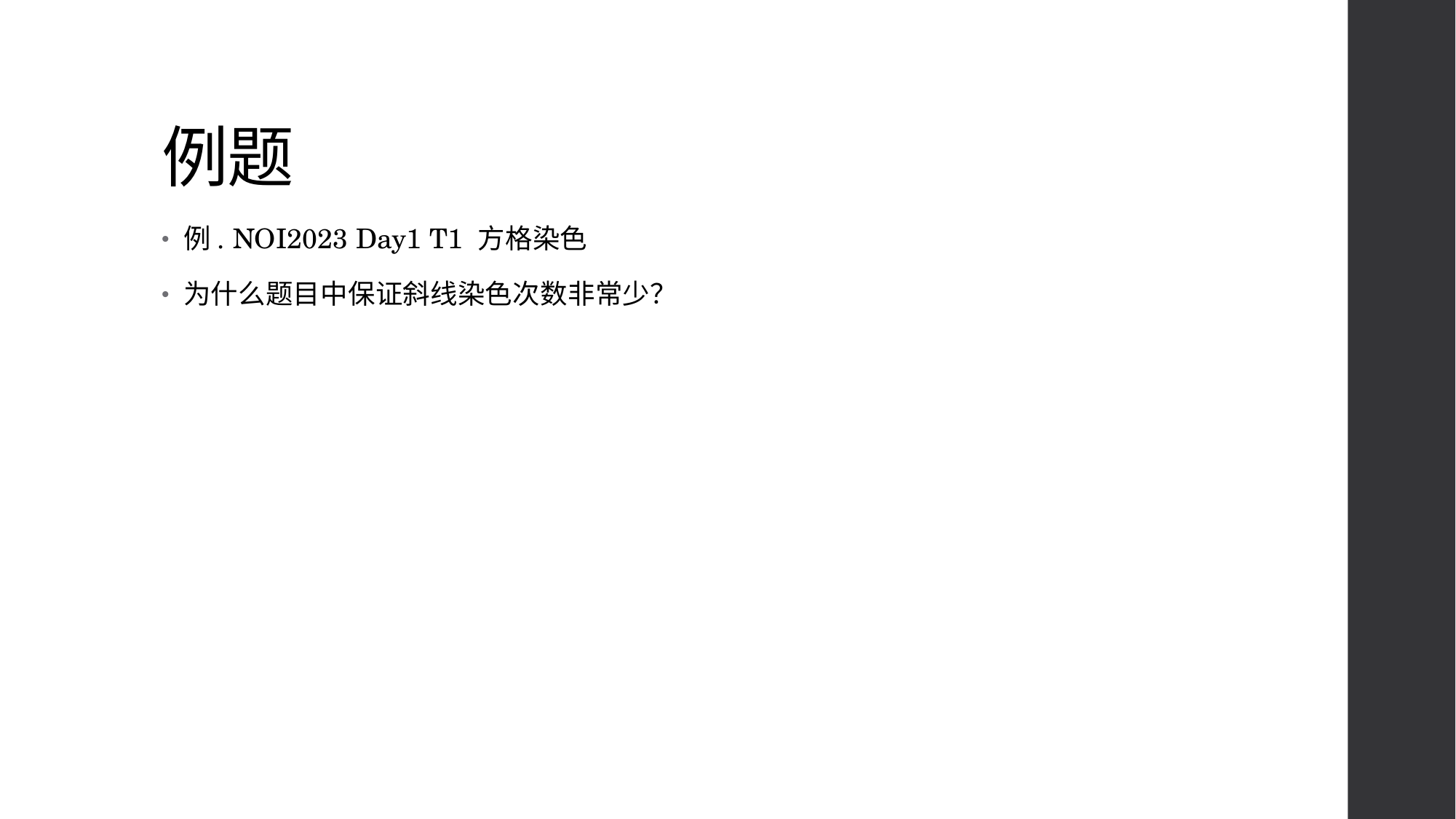

# 例题
例. NOI2023 Day1 T1 方格染色
为什么题目中保证斜线染色次数非常少？